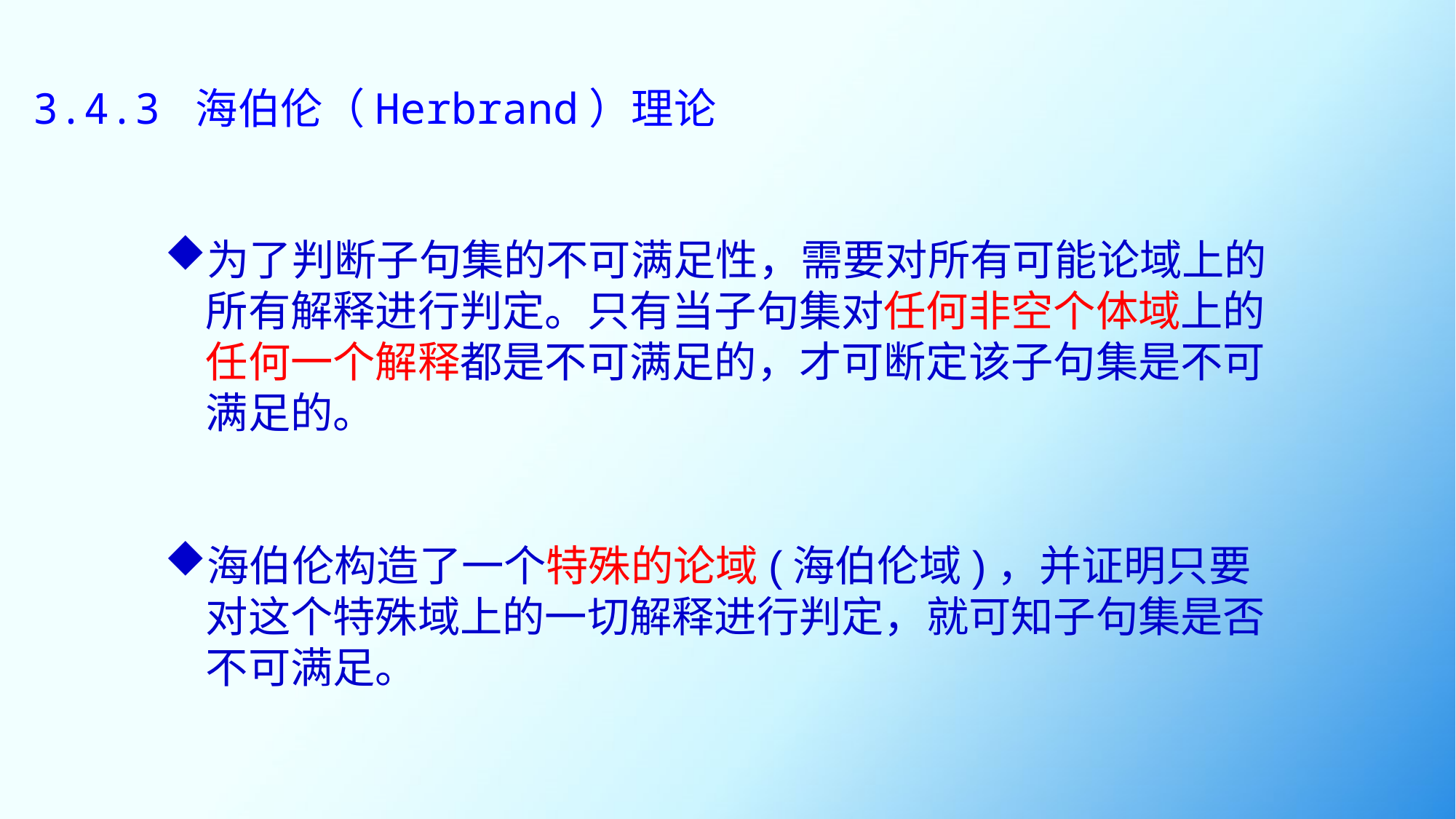

# 3.4.3 海伯伦（Herbrand）理论
为了判断子句集的不可满足性，需要对所有可能论域上的所有解释进行判定。只有当子句集对任何非空个体域上的任何一个解释都是不可满足的，才可断定该子句集是不可满足的。

海伯伦构造了一个特殊的论域(海伯伦域)，并证明只要对这个特殊域上的一切解释进行判定，就可知子句集是否不可满足。